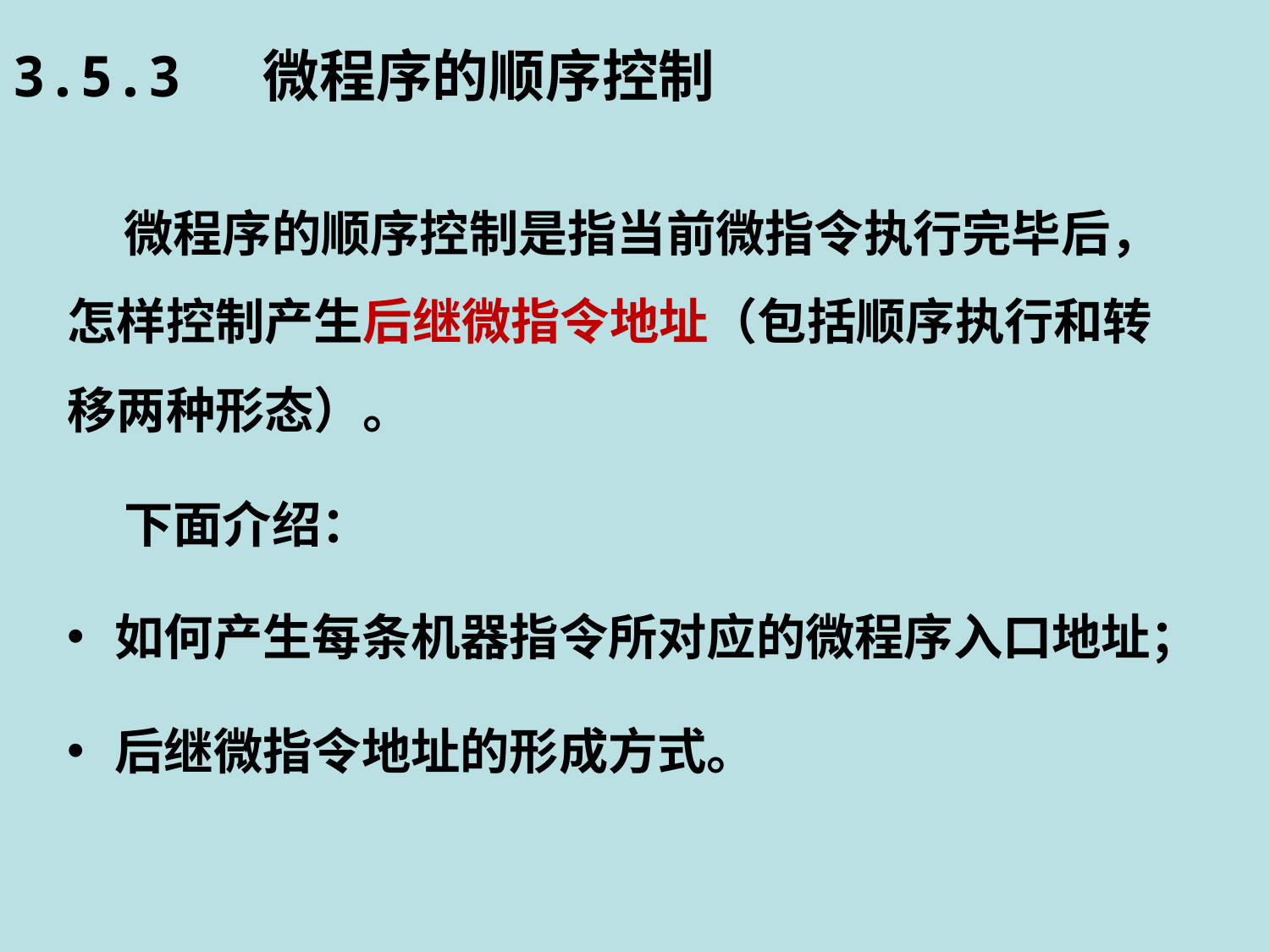

3.5.3  微程序的顺序控制
    微程序的顺序控制是指当前微指令执行完毕后，怎样控制产生后继微指令地址（包括顺序执行和转移两种形态）。
    下面介绍：
如何产生每条机器指令所对应的微程序入口地址；
后继微指令地址的形成方式。